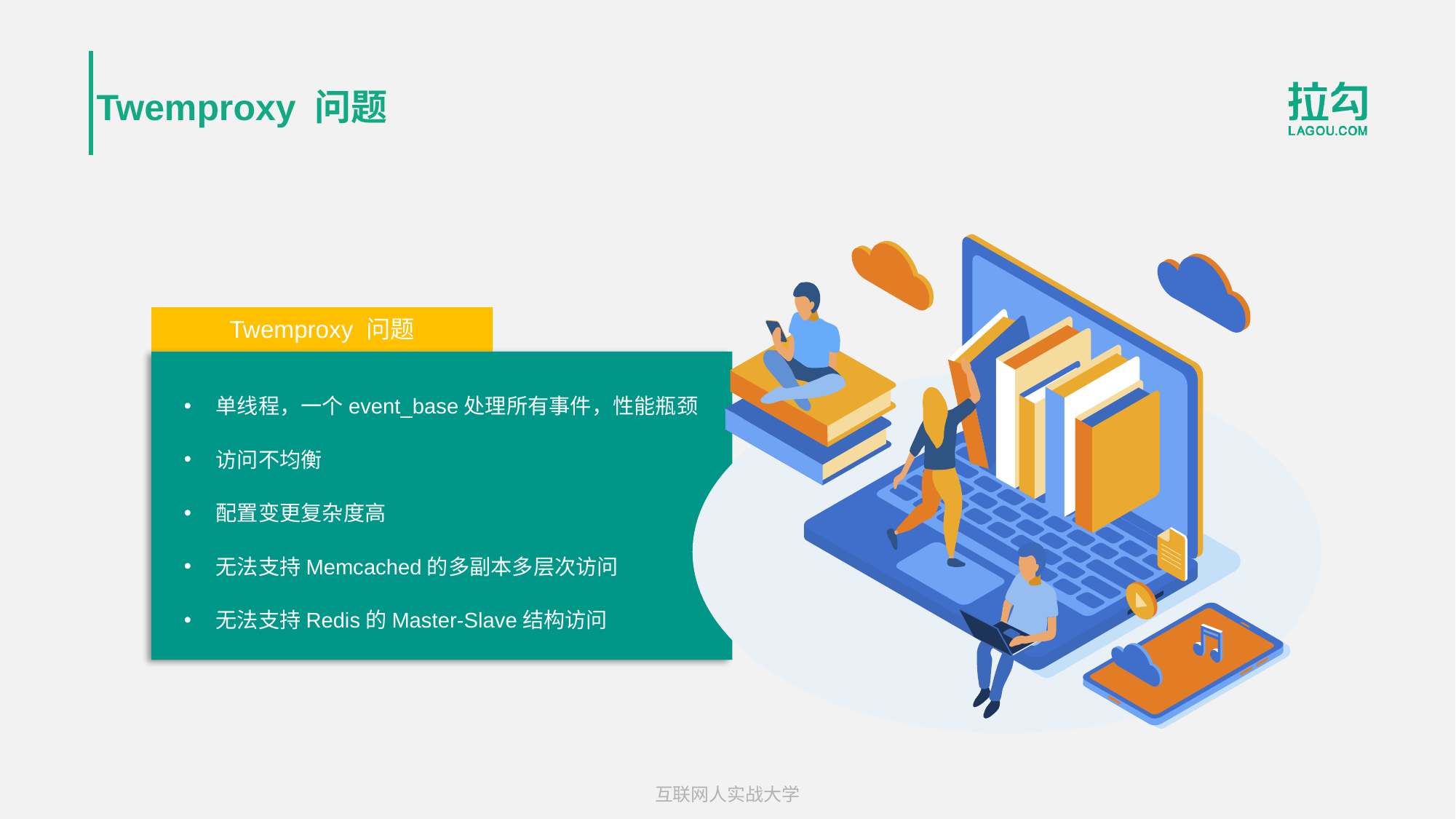

# Twemproxy 问题

Twemproxy 问题

单线程，一个event_base处理所有事件，性能瓶颈
访问不均衡
配置变更复杂度高
无法支持Memcached的多副本多层次访问
无法支持Redis的Master-Slave结构访问